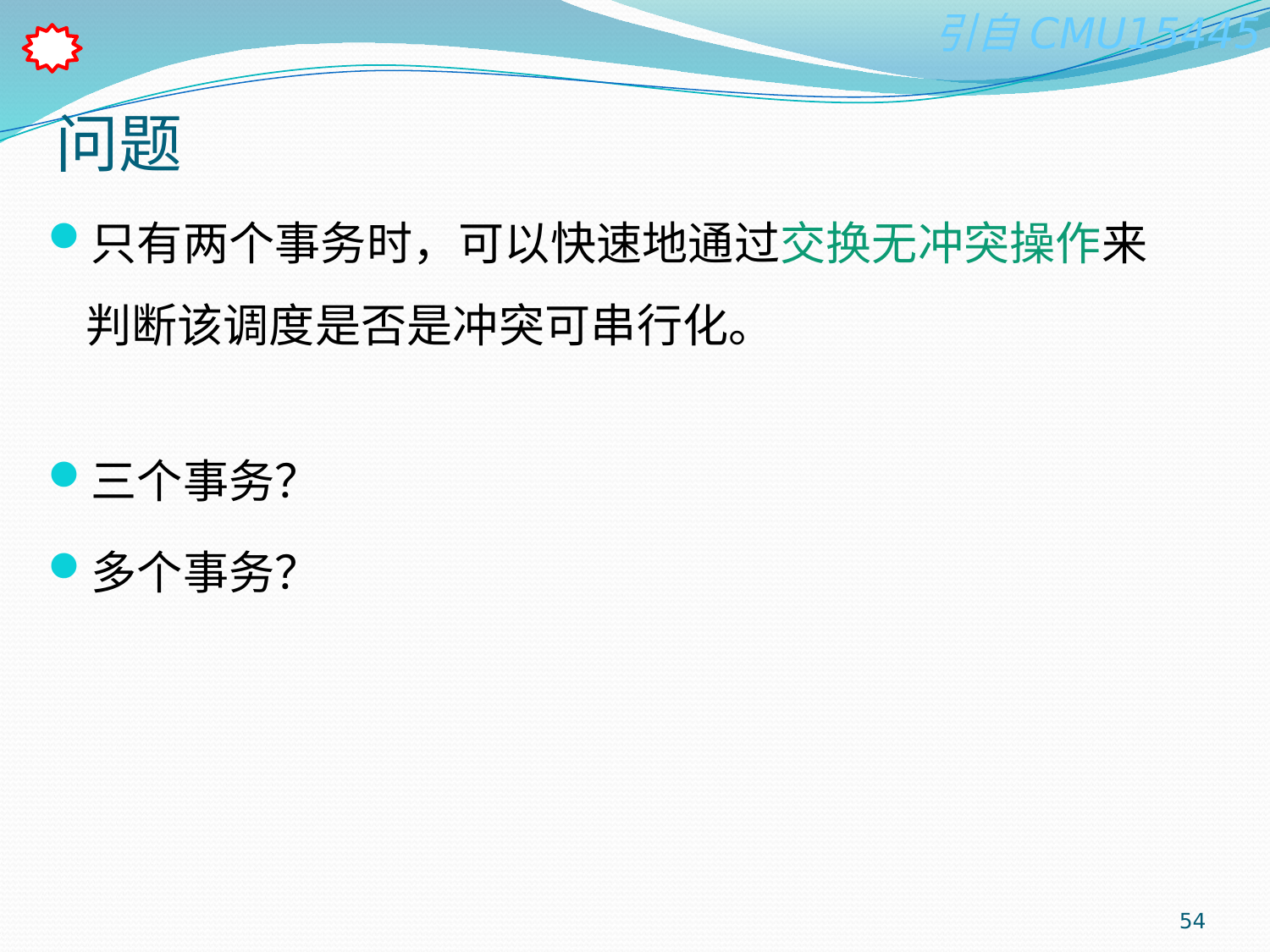

# 问题
只有两个事务时，可以快速地通过交换无冲突操作来判断该调度是否是冲突可串行化。

三个事务？
多个事务？
54